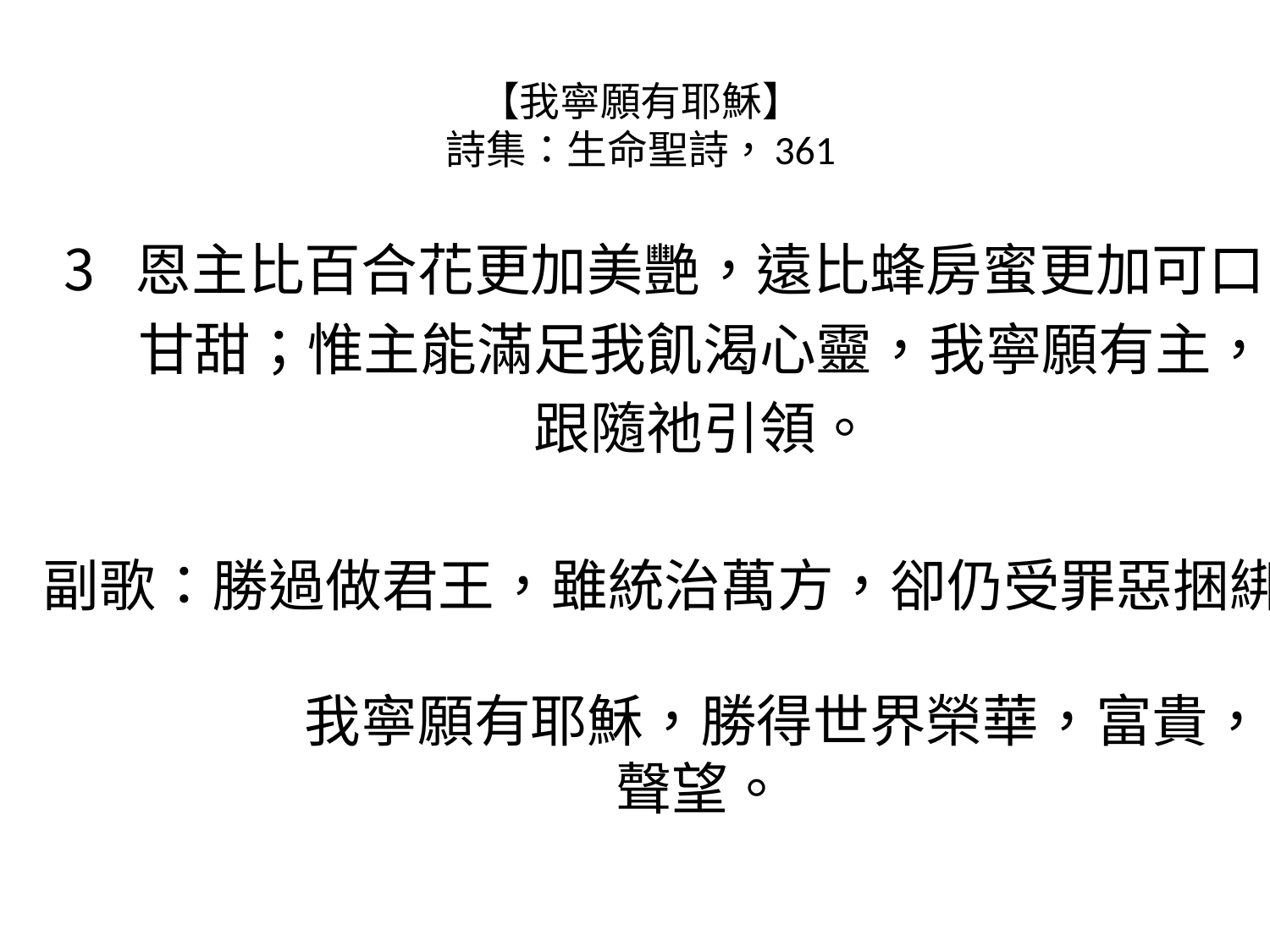

# 【我寧願有耶穌】 詩集：生命聖詩，361
恩主比百合花更加美艷，遠比蜂房蜜更加可口
     甘甜；惟主能滿足我飢渴心靈，我寧願有主，
     跟隨祂引領。

副歌：勝過做君王，雖統治萬方，卻仍受罪惡捆綁；
　　　我寧願有耶穌，勝得世界榮華，富貴，聲望。